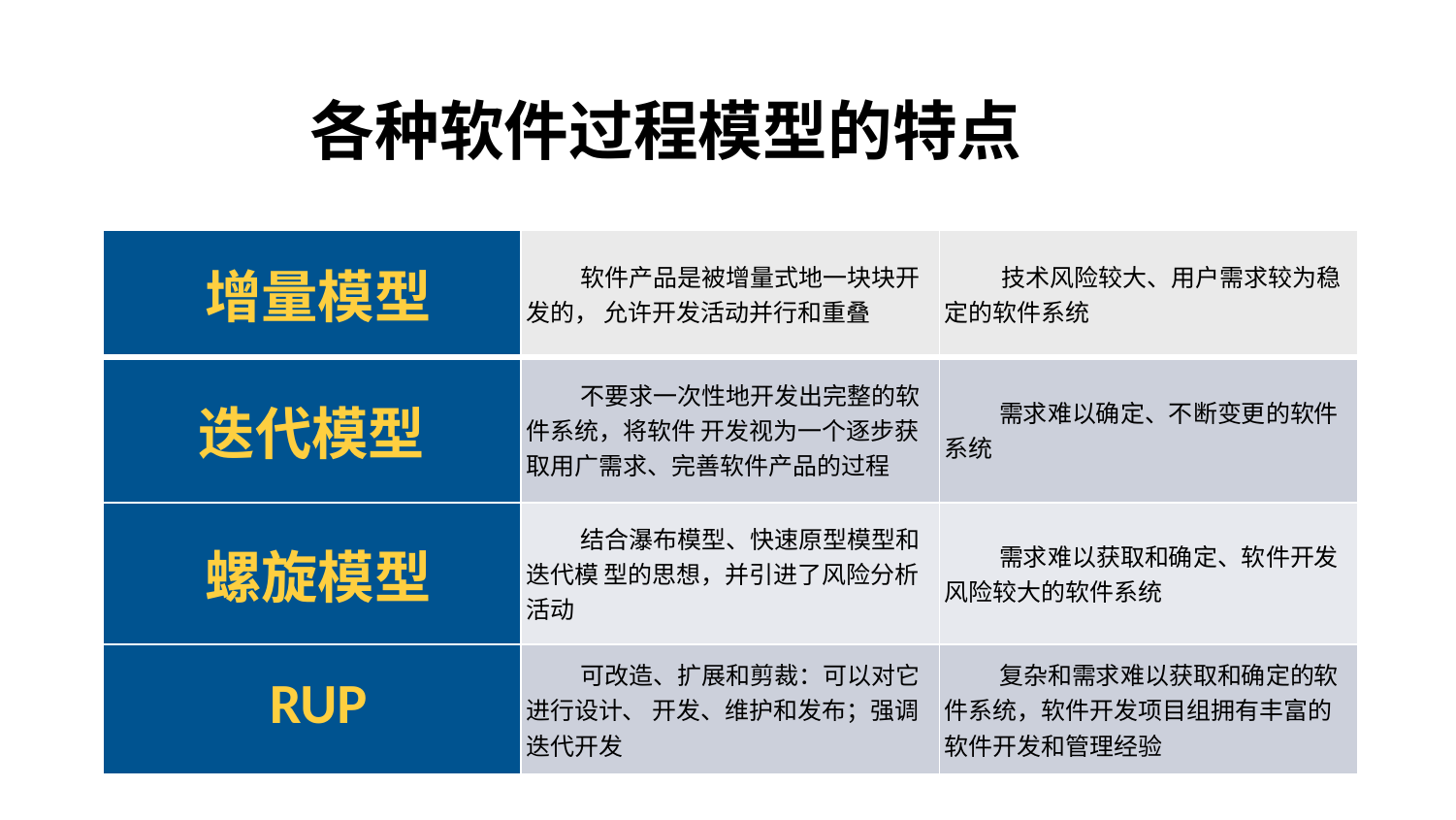

各种软件过程模型的特点
| 增量模型 | 软件产品是被增量式地一块块开发的， 允许开发活动并行和重叠 | 技术风险较大、用户需求较为稳定的软件系统 |
| --- | --- | --- |
| 迭代模型 | 不要求一次性地开发出完整的软件系统，将软件 开发视为一个逐步获取用广需求、完善软件产品的过程 | 需求难以确定、不断变更的软件系统 |
| 螺旋模型 | 结合瀑布模型、快速原型模型和迭代模 型的思想，并引进了风险分析活动 | 需求难以获取和确定、软件开发风险较大的软件系统 |
| RUP | 可改造、扩展和剪裁：可以对它进行设计、 开发、维护和发布；强调迭代开发 | 复杂和需求难以获取和确定的软件系统，软件开发项目组拥有丰富的软件开发和管理经验 |